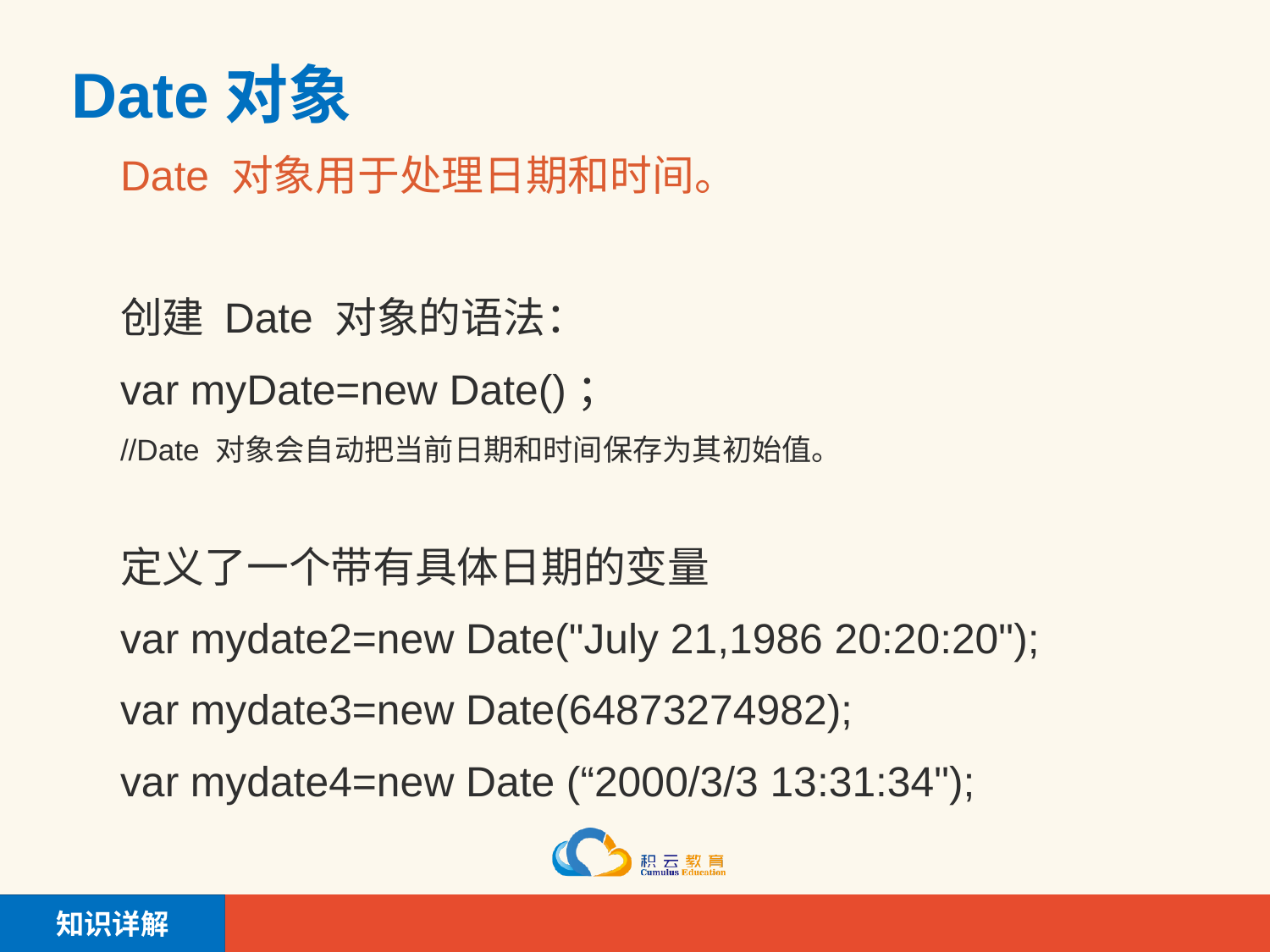

# Date对象
Date 对象用于处理日期和时间。

创建 Date 对象的语法：
var myDate=new Date()；
//Date 对象会自动把当前日期和时间保存为其初始值。

定义了一个带有具体日期的变量
var mydate2=new Date("July 21,1986 20:20:20");
var mydate3=new Date(64873274982);
var mydate4=new Date (“2000/3/3 13:31:34");